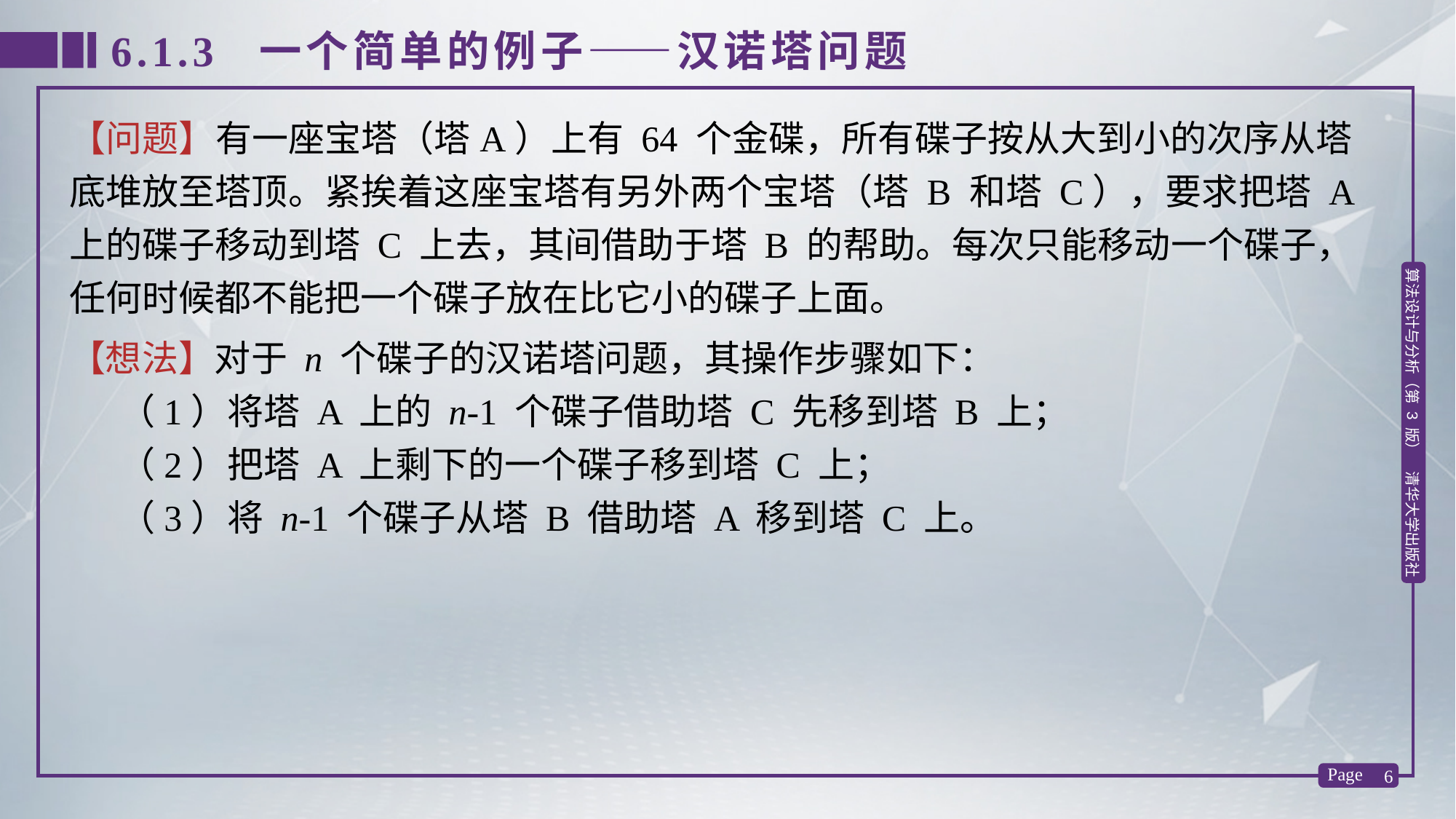

6.1.3  一个简单的例子——汉诺塔问题
【问题】有一座宝塔（塔A）上有 64 个金碟，所有碟子按从大到小的次序从塔底堆放至塔顶。紧挨着这座宝塔有另外两个宝塔（塔 B 和塔 C），要求把塔 A 上的碟子移动到塔 C 上去，其间借助于塔 B 的帮助。每次只能移动一个碟子，任何时候都不能把一个碟子放在比它小的碟子上面。
【想法】对于 n 个碟子的汉诺塔问题，其操作步骤如下：
     （1）将塔 A 上的 n-1 个碟子借助塔 C 先移到塔 B 上；
     （2）把塔 A 上剩下的一个碟子移到塔 C 上；
     （3）将 n-1 个碟子从塔 B 借助塔 A 移到塔 C 上。